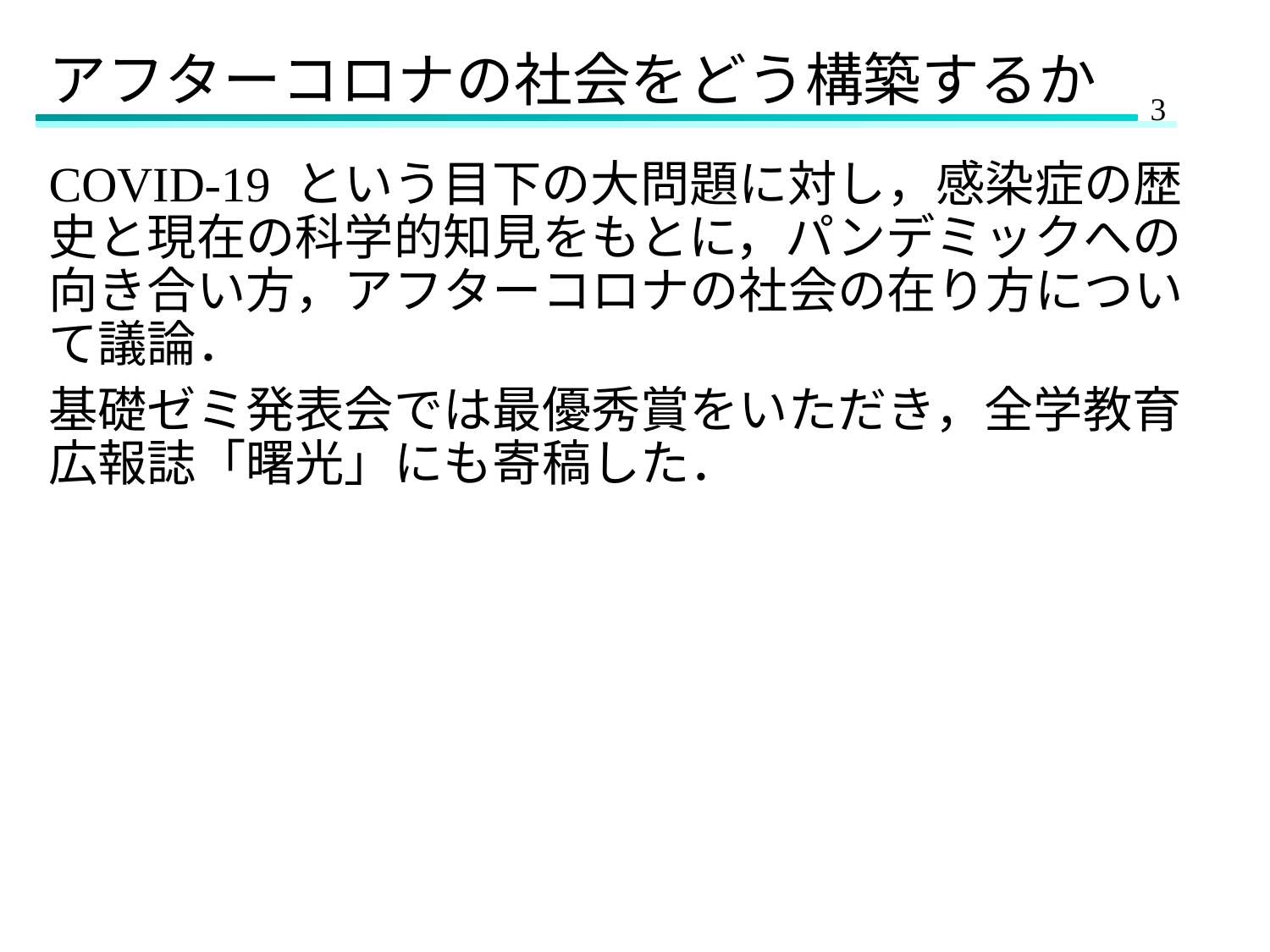

# アフターコロナの社会をどう構築するか
COVID-19 という目下の大問題に対し，感染症の歴史と現在の科学的知見をもとに，パンデミックへの向き合い方，アフターコロナの社会の在り方について議論．
基礎ゼミ発表会では最優秀賞をいただき，全学教育広報誌「曙光」にも寄稿した．